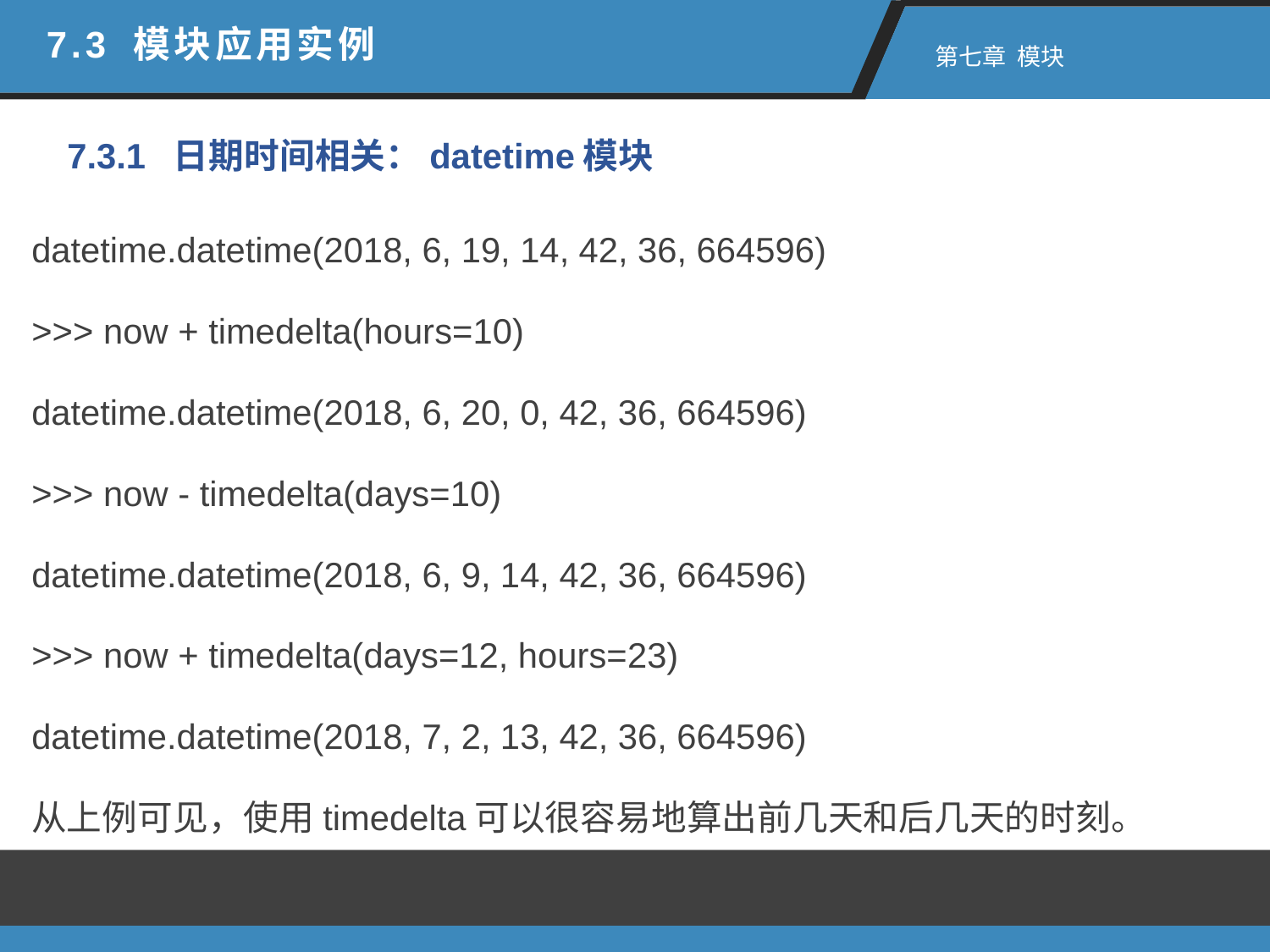

7.3 模块应用实例
  第七章  模块
7.3.1  日期时间相关：datetime模块
datetime.datetime(2018, 6, 19, 14, 42, 36, 664596)
>>> now + timedelta(hours=10)
datetime.datetime(2018, 6, 20, 0, 42, 36, 664596)
>>> now - timedelta(days=10)
datetime.datetime(2018, 6, 9, 14, 42, 36, 664596)
>>> now + timedelta(days=12, hours=23)
datetime.datetime(2018, 7, 2, 13, 42, 36, 664596)
从上例可见，使用timedelta可以很容易地算出前几天和后几天的时刻。